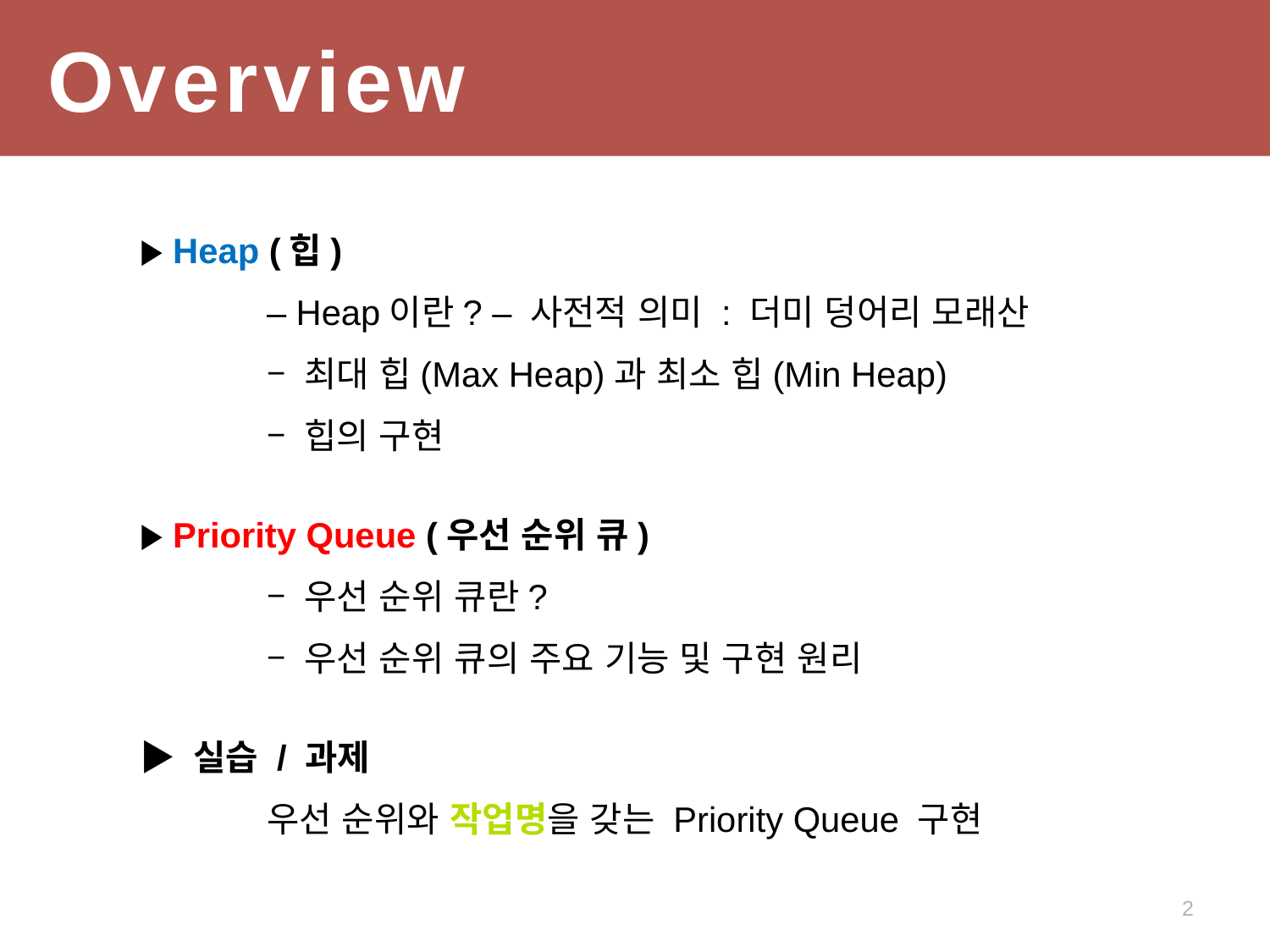

Overview
▶ Heap (힙)

	– Heap이란? – 사전적 의미 : 더미 덩어리 모래산

	– 최대 힙(Max Heap)과 최소 힙(Min Heap)

	– 힙의 구현

▶ Priority Queue (우선 순위 큐)

	– 우선 순위 큐란?

	– 우선 순위 큐의 주요 기능 및 구현 원리

▶ 실습 / 과제

	우선 순위와 작업명을 갖는 Priority Queue 구현
2